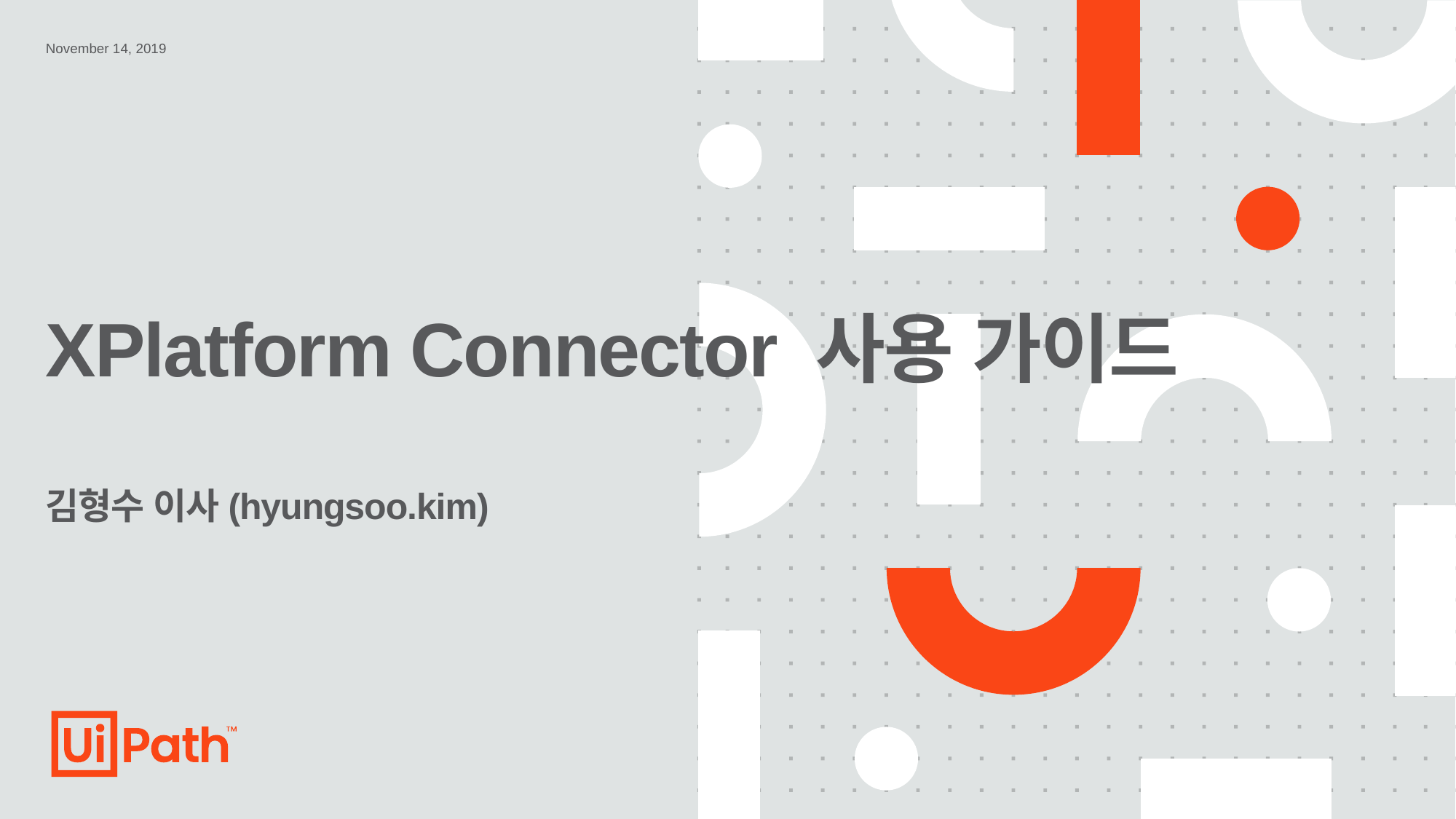

November 14, 2019
# XPlatform Connector 사용 가이드
김형수 이사(hyungsoo.kim)